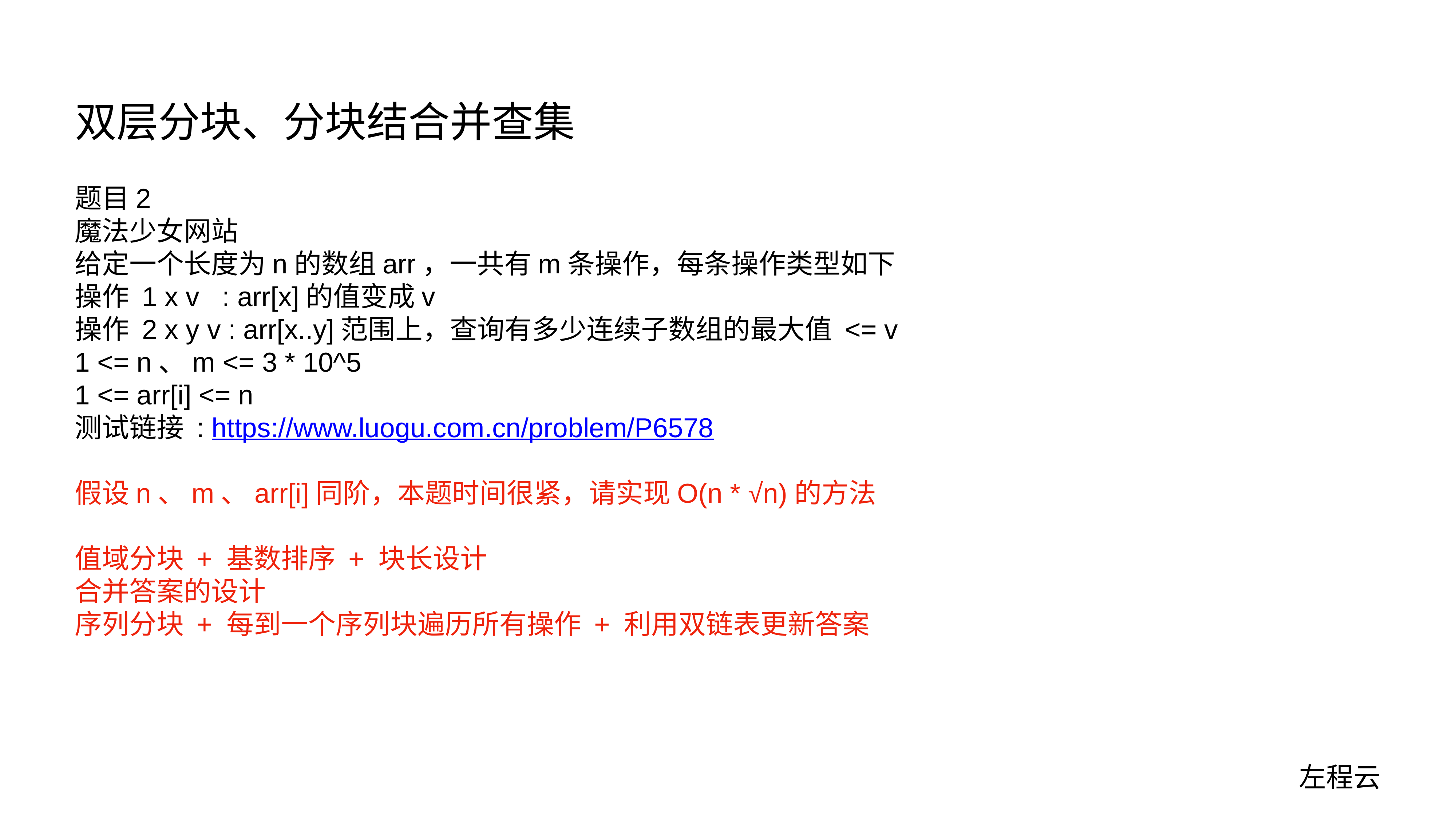

# 双层分块、分块结合并查集
题目2
魔法少女网站
给定一个长度为n的数组arr，一共有m条操作，每条操作类型如下
操作 1 x v   : arr[x]的值变成v
操作 2 x y v : arr[x..y]范围上，查询有多少连续子数组的最大值 <= v
1 <= n、m <= 3 * 10^5
1 <= arr[i] <= n
测试链接 : https://www.luogu.com.cn/problem/P6578

假设n、m、arr[i]同阶，本题时间很紧，请实现O(n * √n)的方法

值域分块 + 基数排序 + 块长设计
合并答案的设计
序列分块 + 每到一个序列块遍历所有操作 + 利用双链表更新答案
左程云